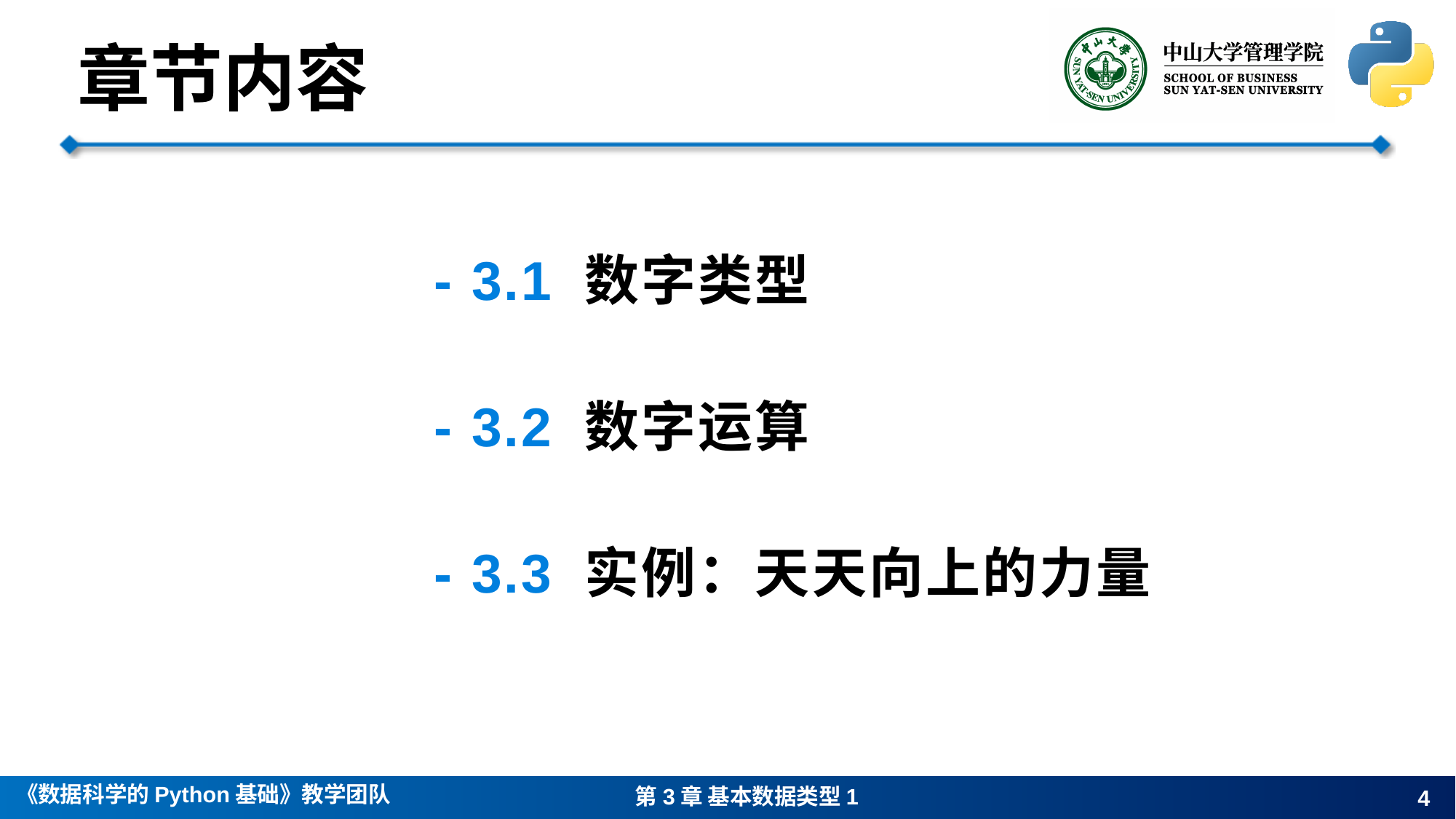

章节内容
- 3.1 数字类型
- 3.2 数字运算
- 3.3 实例：天天向上的力量